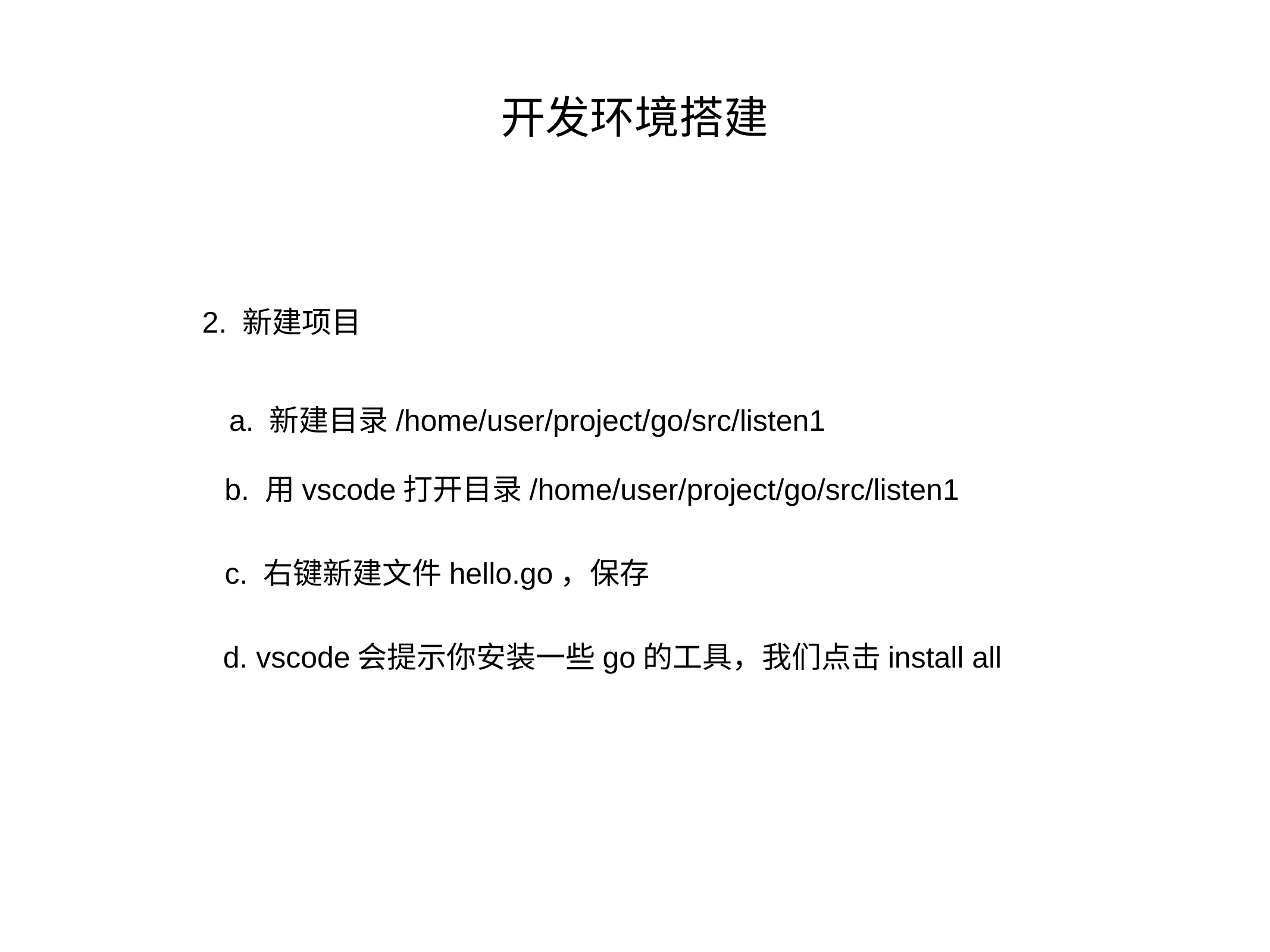

开发环境搭建
2. 新建项目
a. 新建目录/home/user/project/go/src/listen1
b. 用vscode打开目录/home/user/project/go/src/listen1
c. 右键新建文件hello.go，保存
d. vscode会提示你安装一些go的工具，我们点击install all